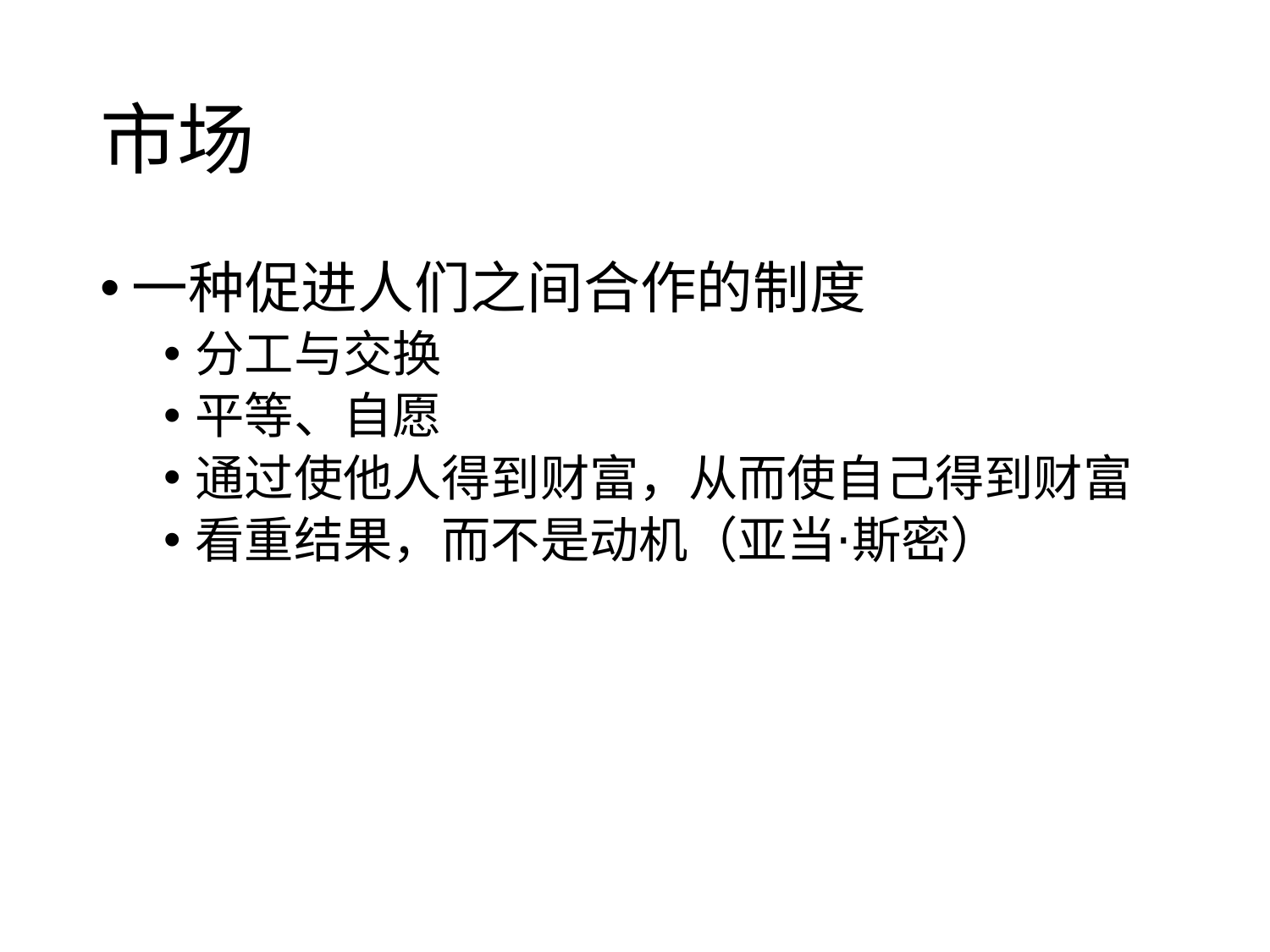

# 市场
一种促进人们之间合作的制度
分工与交换
平等、自愿
通过使他人得到财富，从而使自己得到财富
看重结果，而不是动机（亚当⋅斯密）